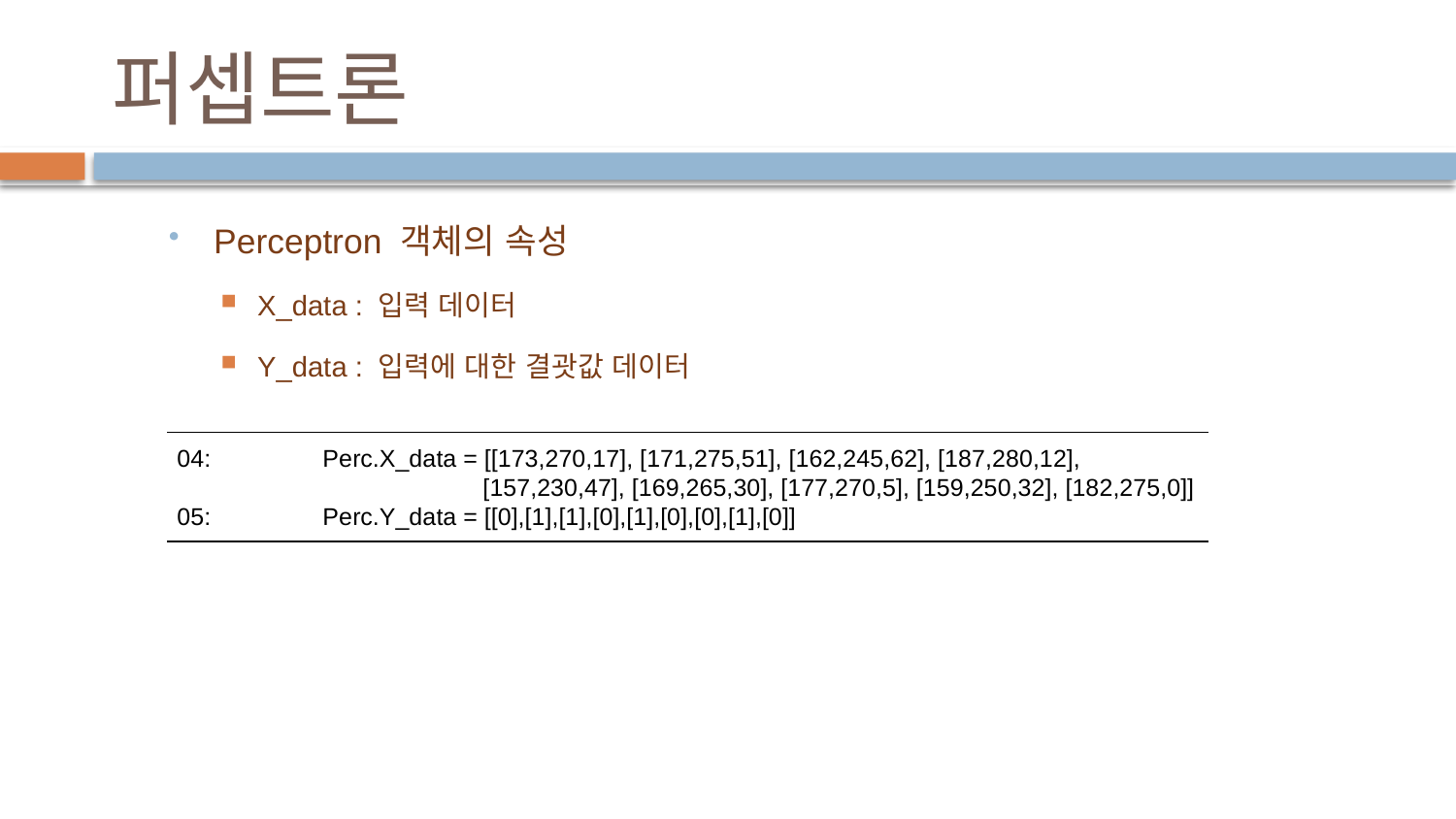

# 퍼셉트론
Perceptron 객체의 속성
X_data : 입력 데이터
Y_data : 입력에 대한 결괏값 데이터
| 04: Perc.X\_data = [[173,270,17], [171,275,51], [162,245,62], [187,280,12], [157,230,47], [169,265,30], [177,270,5], [159,250,32], [182,275,0]] 05: Perc.Y\_data = [[0],[1],[1],[0],[1],[0],[0],[1],[0]] |
| --- |